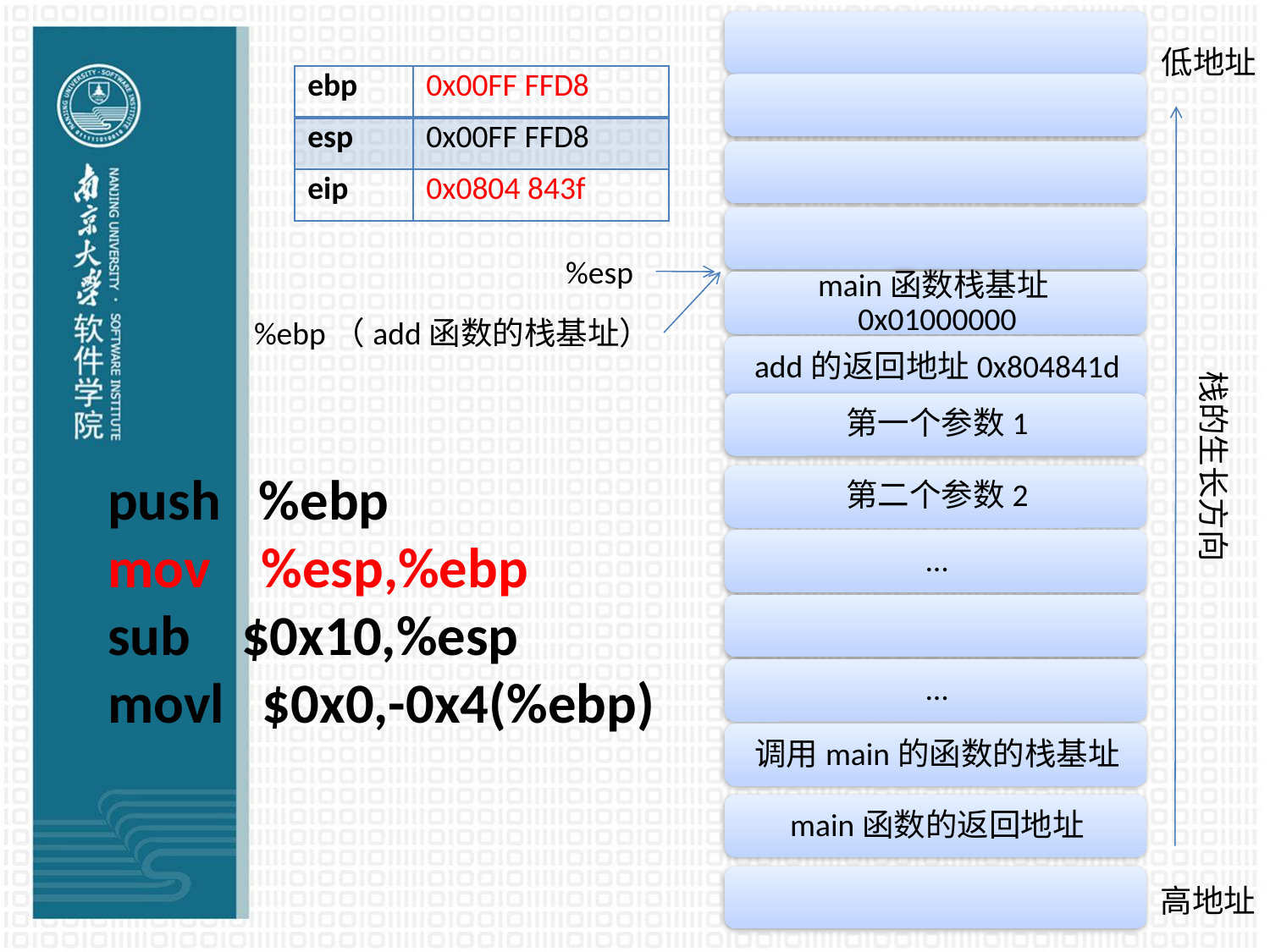

main函数栈基址0x01000000
add的返回地址0x804841d
第一个参数1
第二个参数2
…

…
调用main的函数的栈基址
main函数的返回地址

低地址
| ebp | 0x00FF FFD8 |
| --- | --- |
| esp | 0x00FF FFD8 |
| eip | 0x0804 843f |
%esp
%ebp（add函数的栈基址）
栈的生长方向
# push   %ebp mov    %esp,%ebp sub    $0x10,%esp movl   $0x0,-0x4(%ebp)
高地址